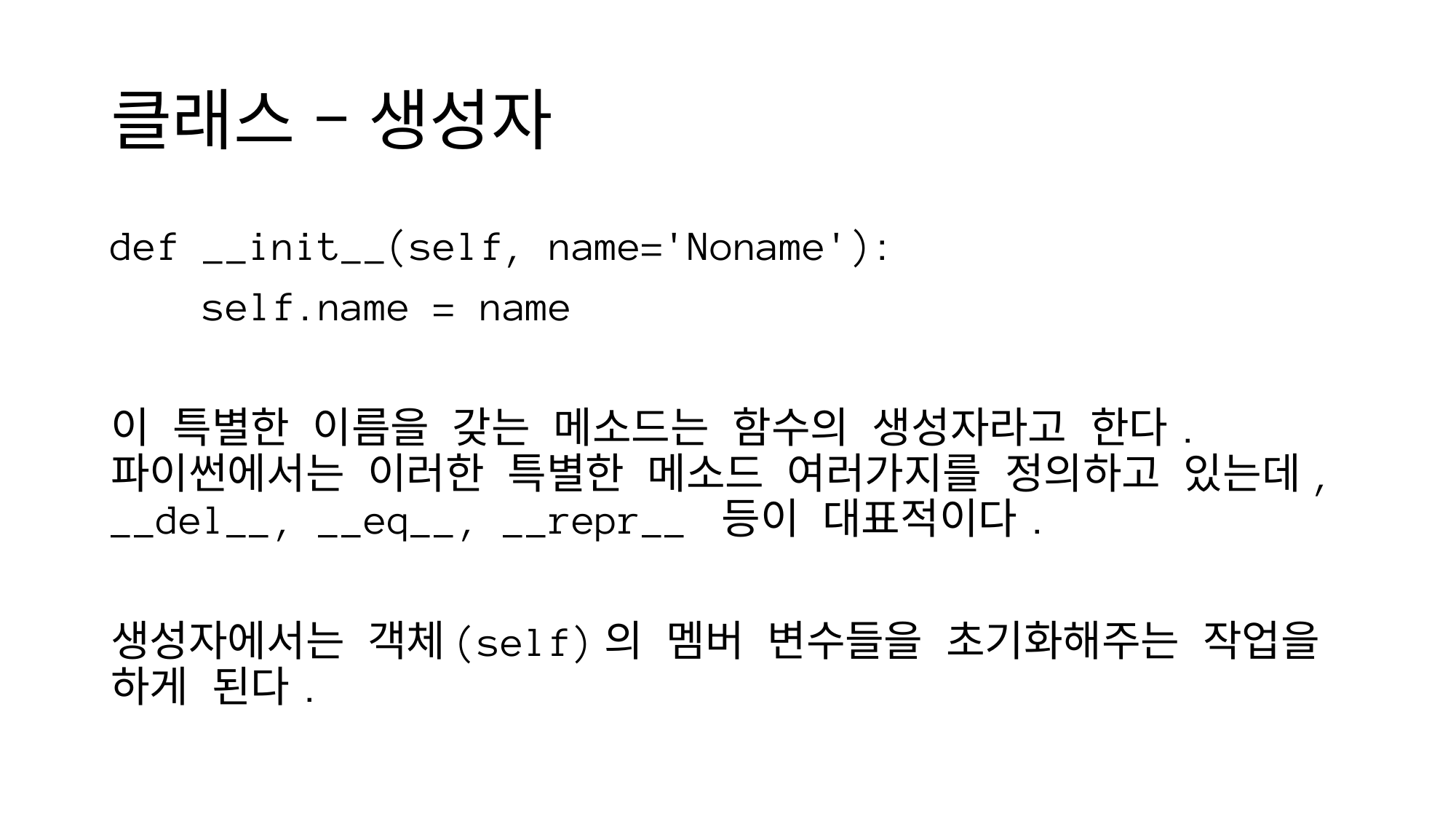

# 클래스 – 생성자
def __init__(self, name='Noname'):
    self.name = name

이 특별한 이름을 갖는 메소드는 함수의 생성자라고 한다. 파이썬에서는 이러한 특별한 메소드 여러가지를 정의하고 있는데, __del__, __eq__, __repr__ 등이 대표적이다.

생성자에서는 객체(self)의 멤버 변수들을 초기화해주는 작업을 하게 된다.